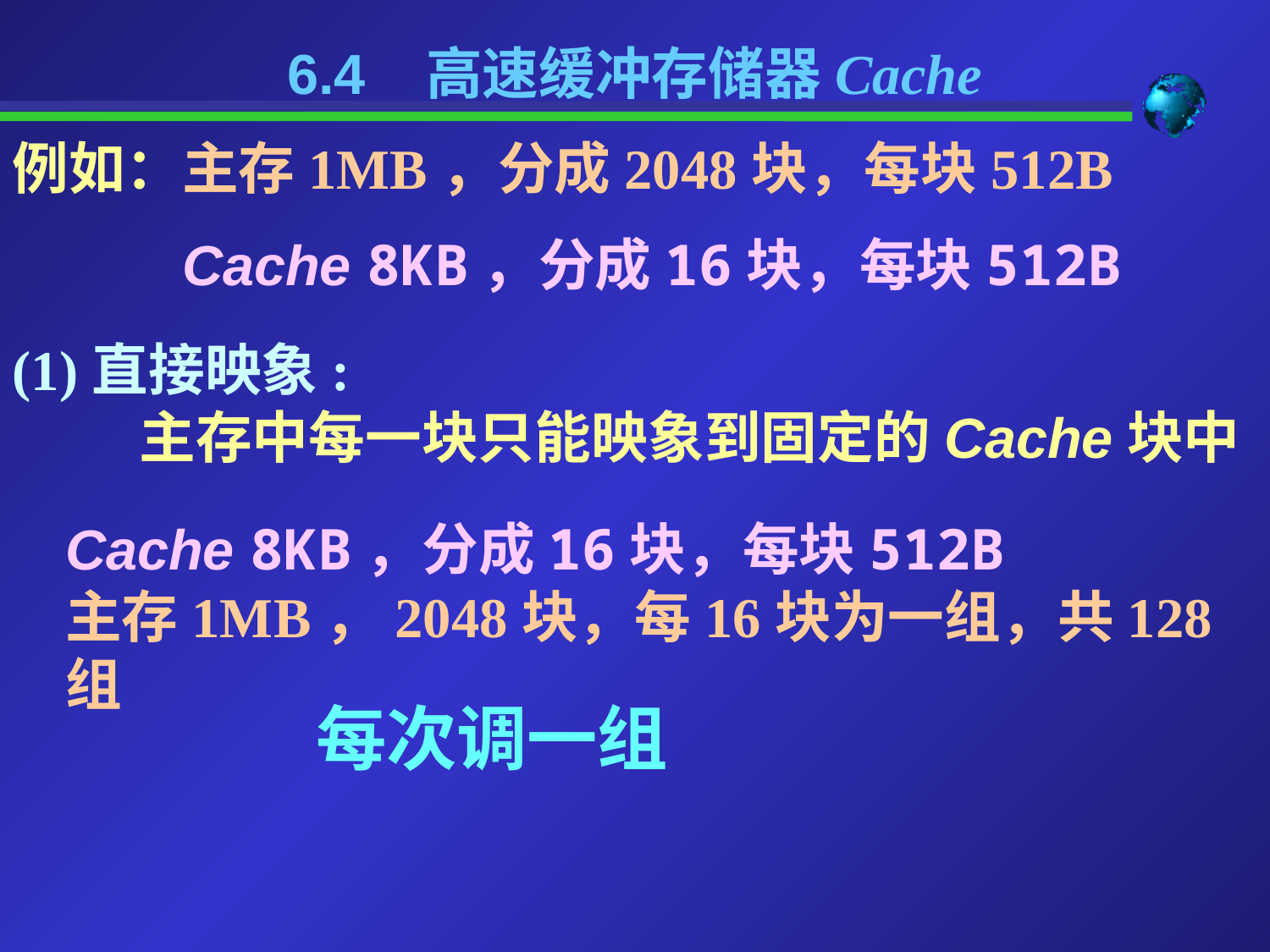

6.4   高速缓冲存储器Cache
例如：主存1MB，分成2048块，每块512B
	   Cache 8KB，分成16块，每块512B
(1)直接映象:
        主存中每一块只能映象到固定的Cache块中
Cache 8KB，分成16块，每块512B
主存1MB，2048块，每16块为一组，共128组
每次调一组
60